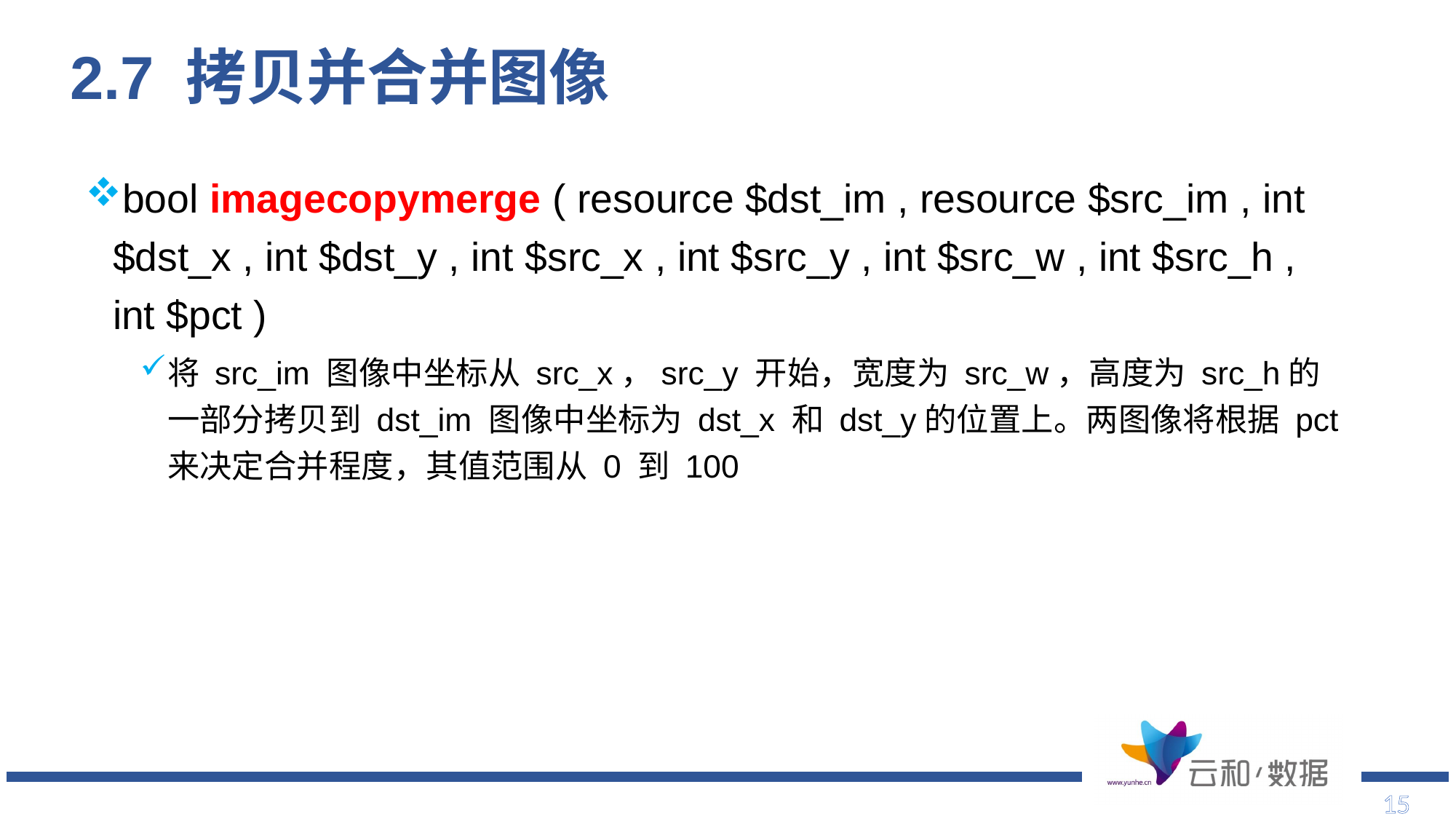

# 2.7 拷贝并合并图像
bool imagecopymerge ( resource $dst_im , resource $src_im , int $dst_x , int $dst_y , int $src_x , int $src_y , int $src_w , int $src_h , int $pct )
将 src_im 图像中坐标从 src_x，src_y 开始，宽度为 src_w，高度为 src_h的一部分拷贝到 dst_im 图像中坐标为 dst_x 和 dst_y的位置上。两图像将根据 pct来决定合并程度，其值范围从 0 到 100